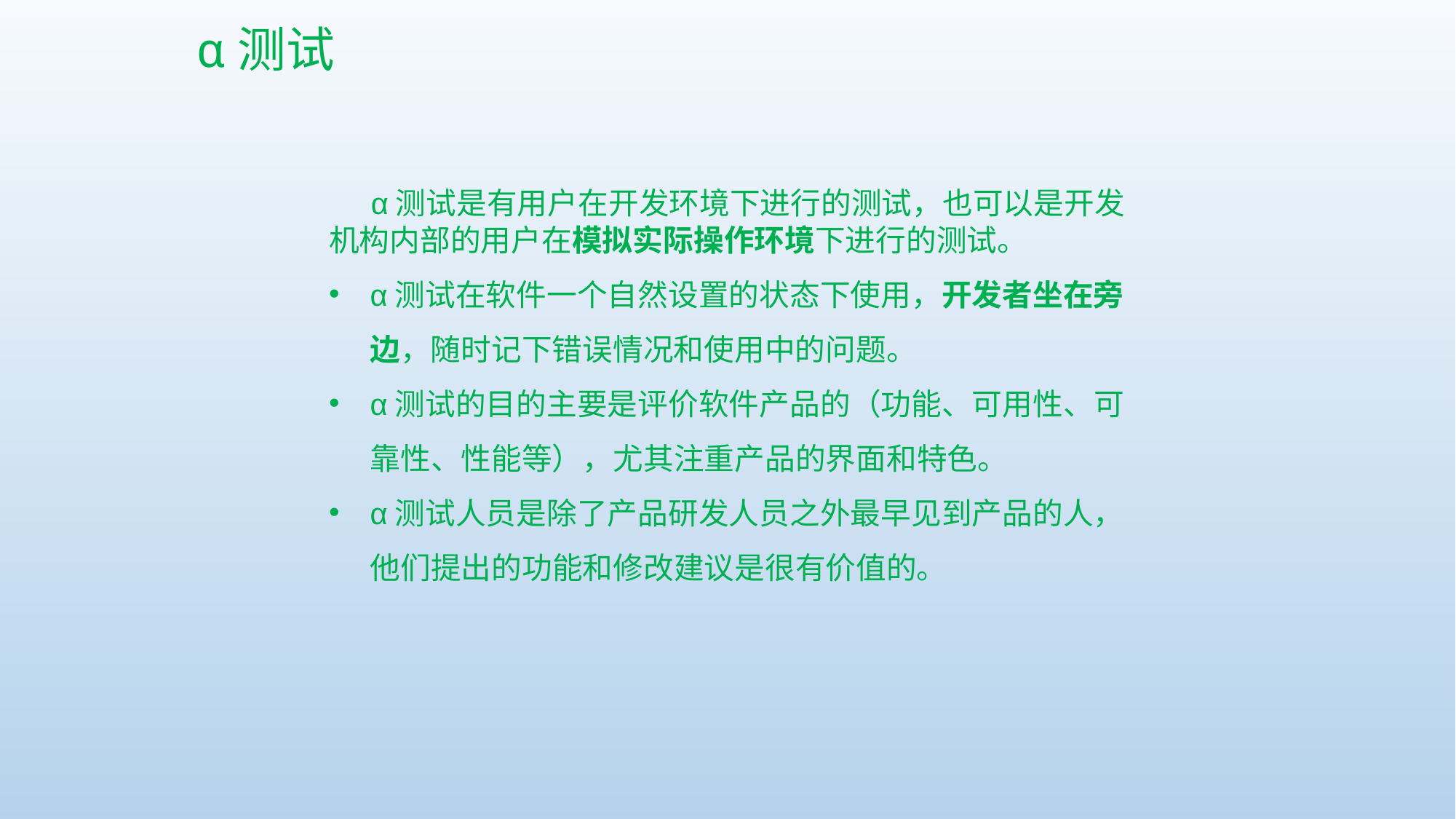

α测试
     α测试是有用户在开发环境下进行的测试，也可以是开发机构内部的用户在模拟实际操作环境下进行的测试。
α测试在软件一个自然设置的状态下使用，开发者坐在旁边，随时记下错误情况和使用中的问题。
α测试的目的主要是评价软件产品的（功能、可用性、可靠性、性能等），尤其注重产品的界面和特色。
α测试人员是除了产品研发人员之外最早见到产品的人，他们提出的功能和修改建议是很有价值的。